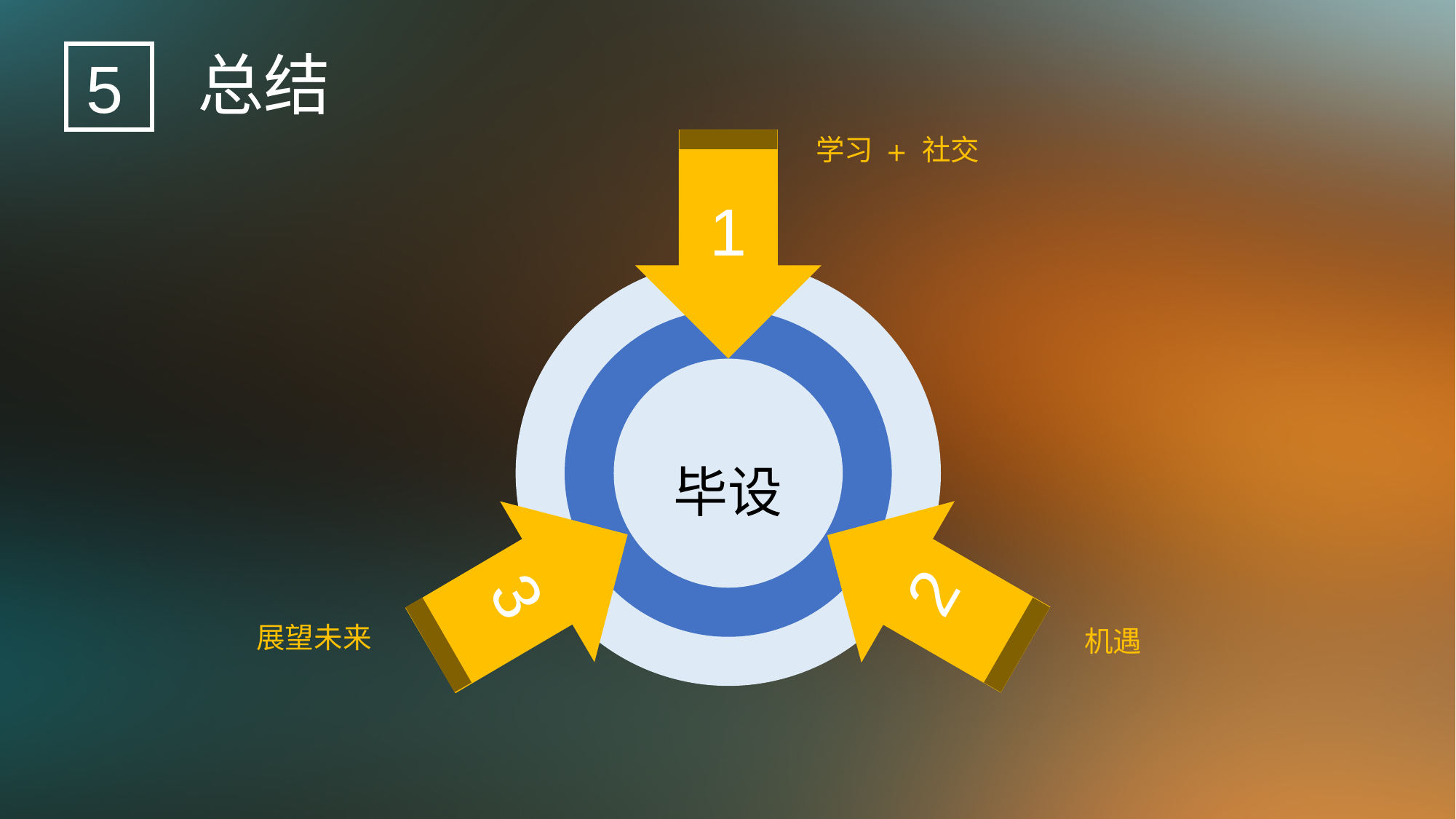

总结
5

学习 + 社交

1

毕设

2
3
展望未来
机遇